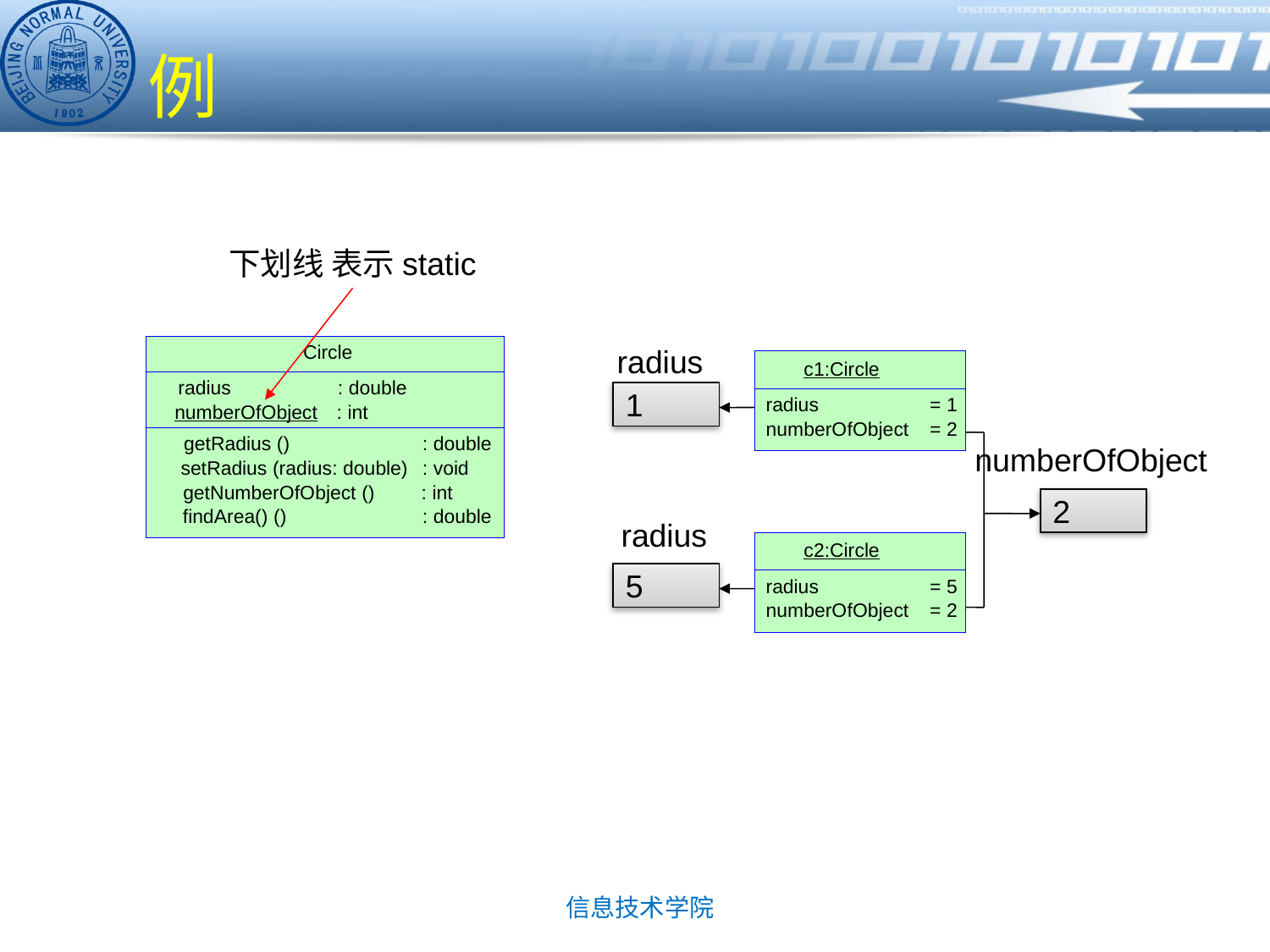

# 例
下划线 表示static

Circle

radius
: double

numberOfObject
: int

getRadius ()
: double

setRadius (radius: double)
: void

getNumberOfObject ()
: int

findArea() ()
: double
radius

c1:Circle

radius
 = 1
numberOfObject
 = 2
1

numberOfObject
2
radius

c2:Circle

radius
 = 5
numberOfObject
 = 2
5

22